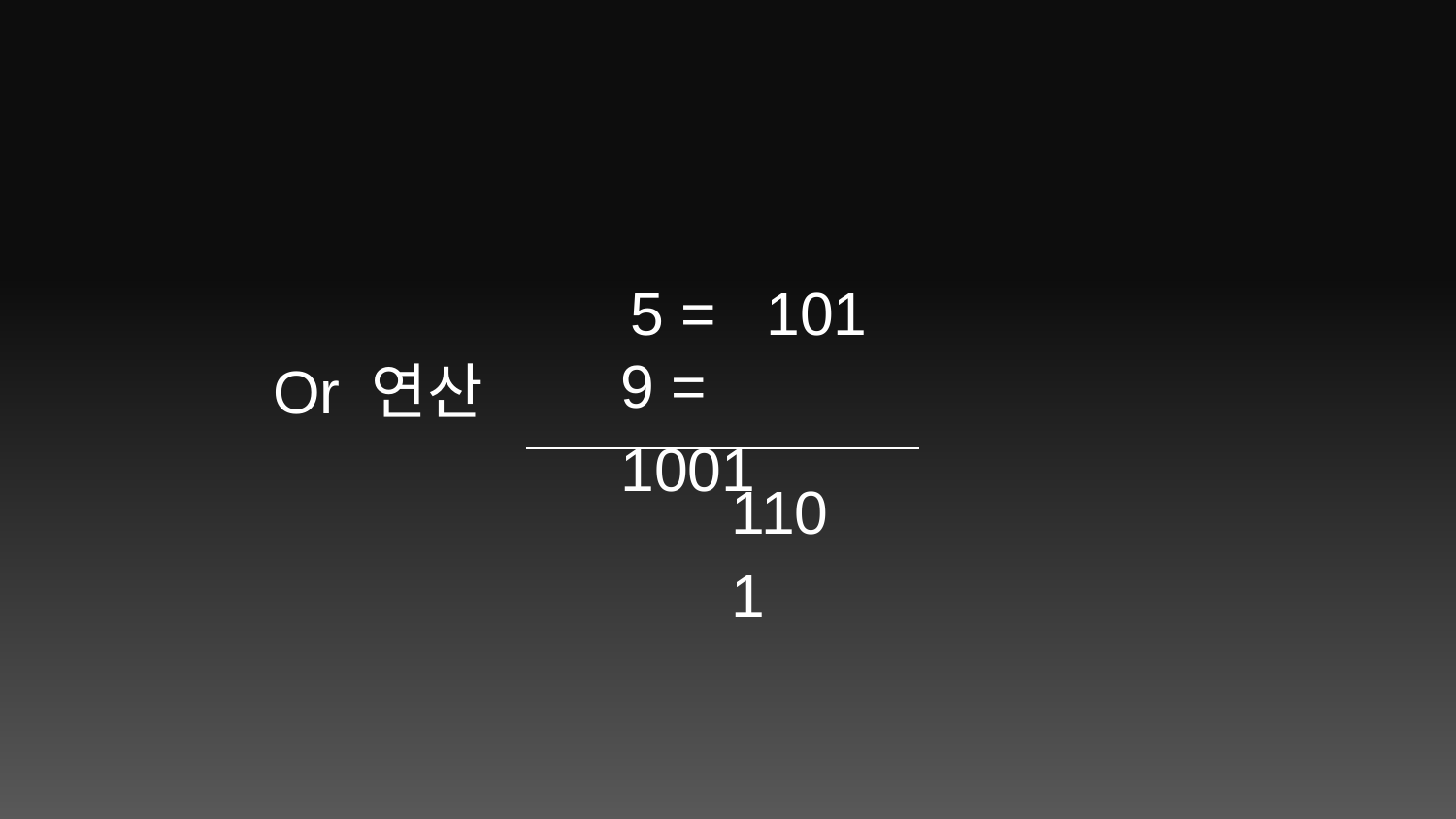

5 =   101
9 = 1001
Or 연산
1101